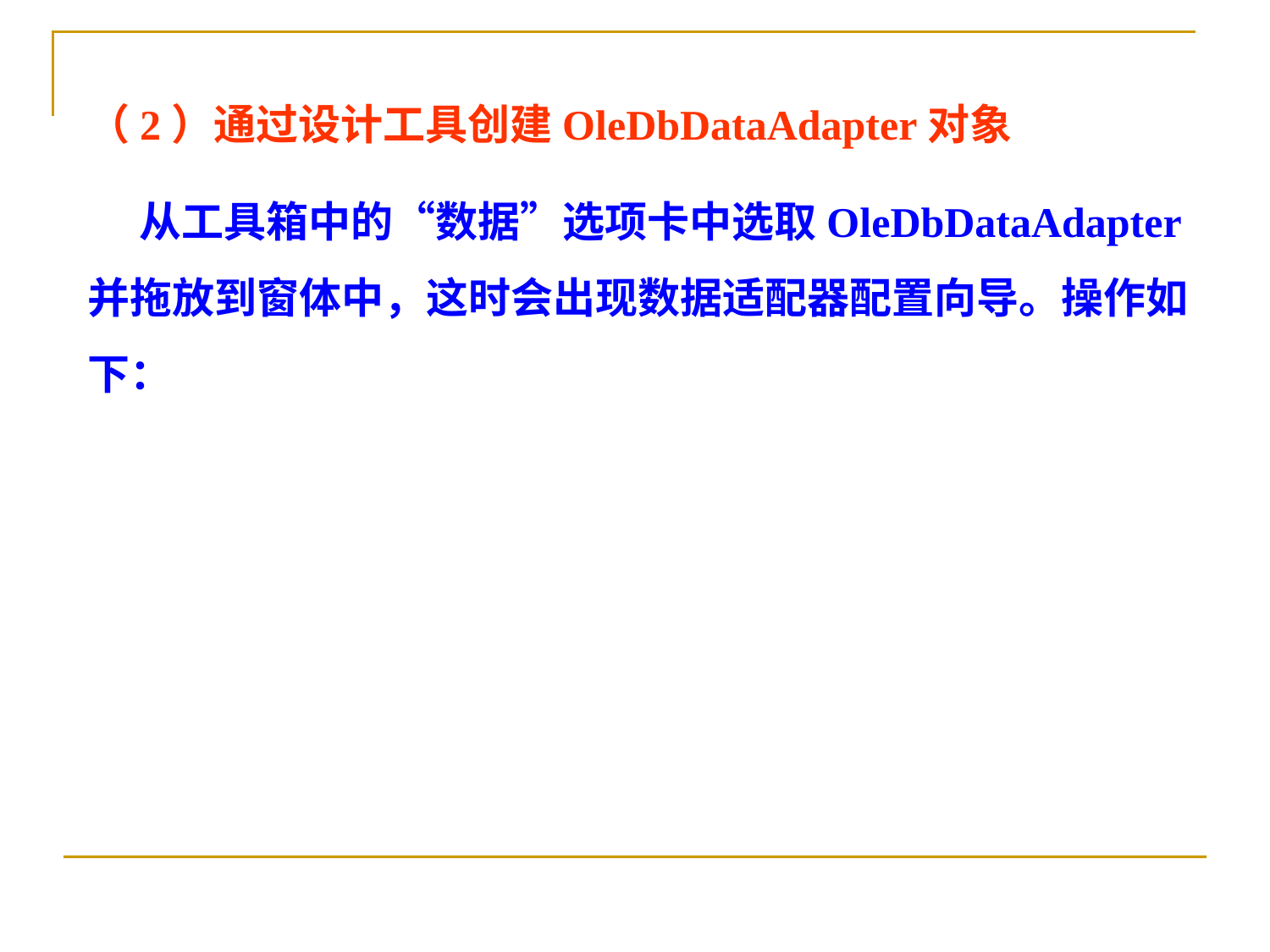

（2）通过设计工具创建OleDbDataAdapter对象
　 从工具箱中的“数据”选项卡中选取OleDbDataAdapter并拖放到窗体中，这时会出现数据适配器配置向导。操作如下：